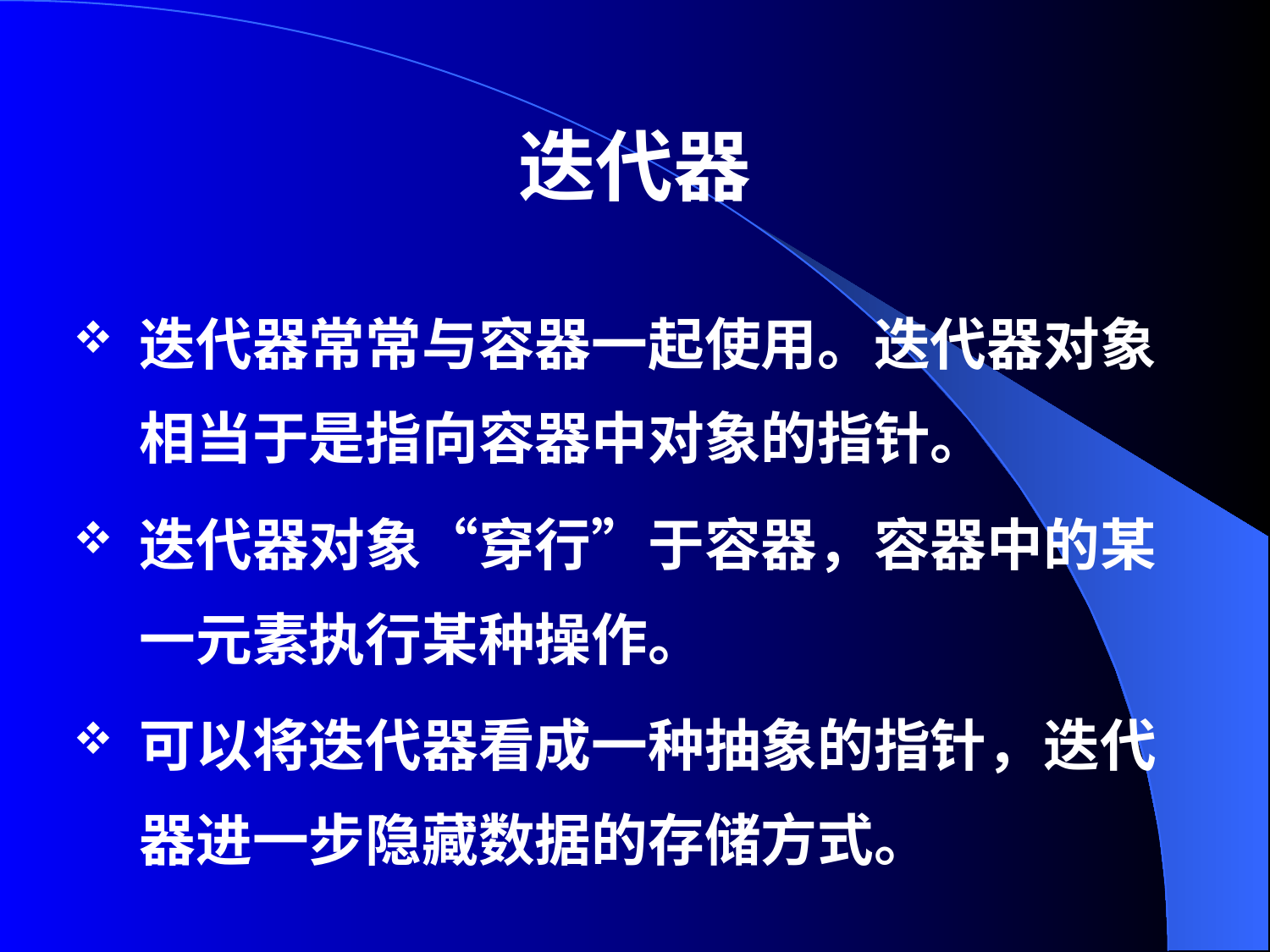

# 迭代器
迭代器常常与容器一起使用。迭代器对象相当于是指向容器中对象的指针。
迭代器对象“穿行”于容器，容器中的某一元素执行某种操作。
可以将迭代器看成一种抽象的指针，迭代器进一步隐藏数据的存储方式。